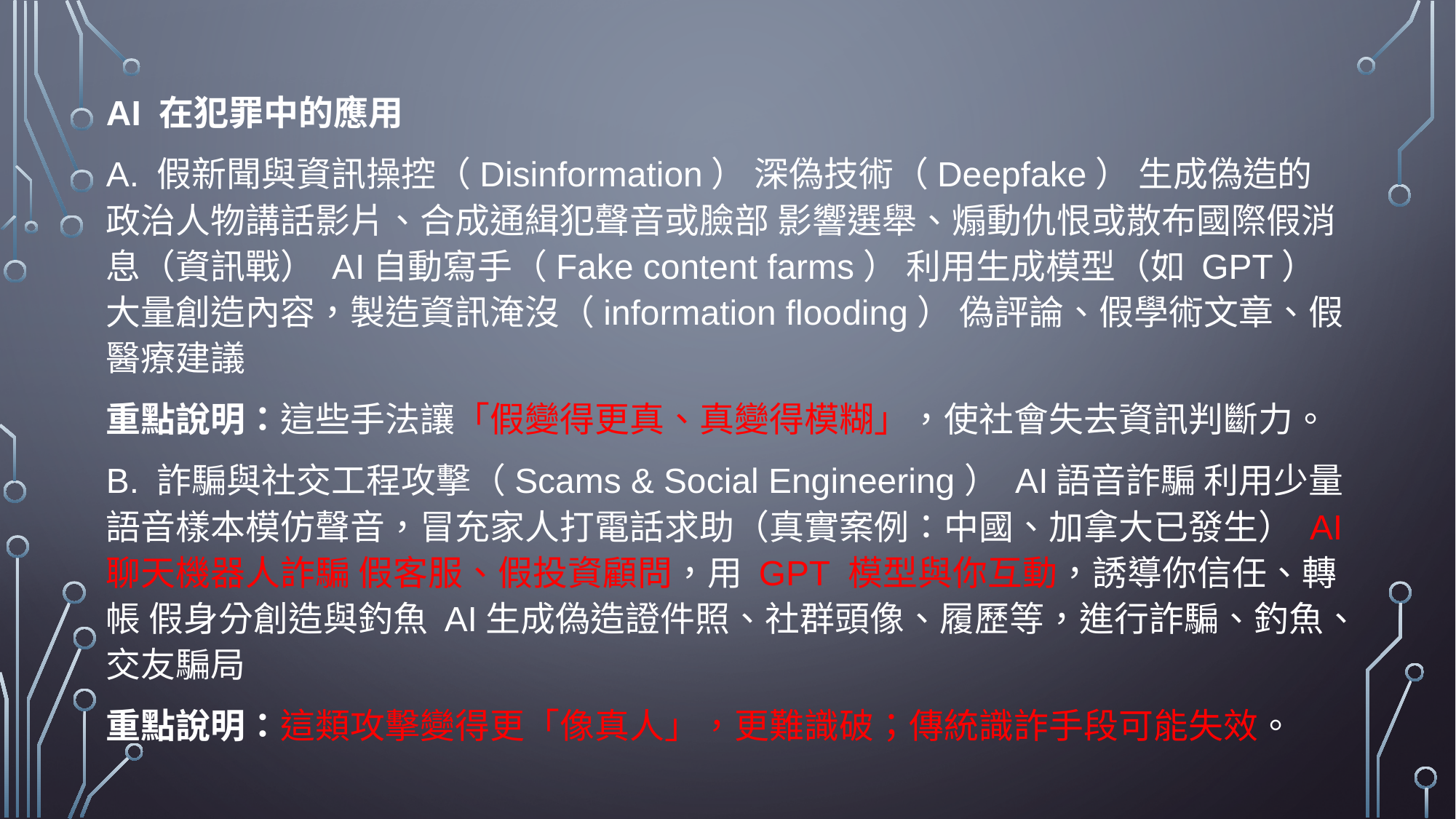

AI 在犯罪中的應用
A. 假新聞與資訊操控（Disinformation） 深偽技術（Deepfake） 生成偽造的政治人物講話影片、合成通緝犯聲音或臉部 影響選舉、煽動仇恨或散布國際假消息（資訊戰） AI自動寫手（Fake content farms） 利用生成模型（如 GPT）大量創造內容，製造資訊淹沒（information flooding） 偽評論、假學術文章、假醫療建議
重點說明：這些手法讓「假變得更真、真變得模糊」，使社會失去資訊判斷力。
B. 詐騙與社交工程攻擊（Scams & Social Engineering） AI語音詐騙 利用少量語音樣本模仿聲音，冒充家人打電話求助（真實案例：中國、加拿大已發生） AI聊天機器人詐騙 假客服、假投資顧問，用 GPT 模型與你互動，誘導你信任、轉帳 假身分創造與釣魚 AI生成偽造證件照、社群頭像、履歷等，進行詐騙、釣魚、交友騙局
重點說明：這類攻擊變得更「像真人」，更難識破；傳統識詐手段可能失效。